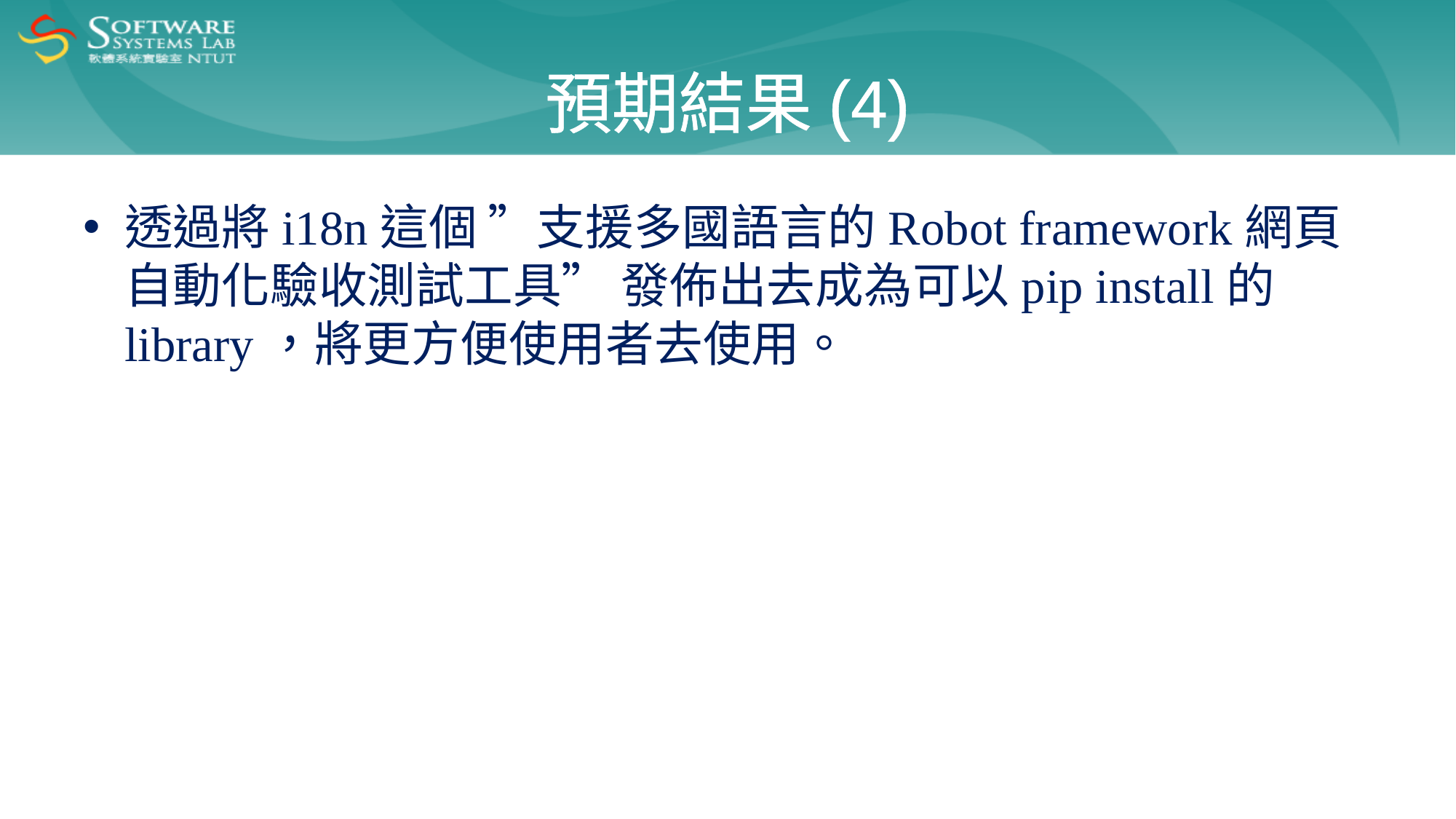

# 預期結果(4)
透過將i18n這個 ”支援多國語言的Robot framework網頁自動化驗收測試工具” 發佈出去成為可以pip install的library，將更方便使用者去使用。